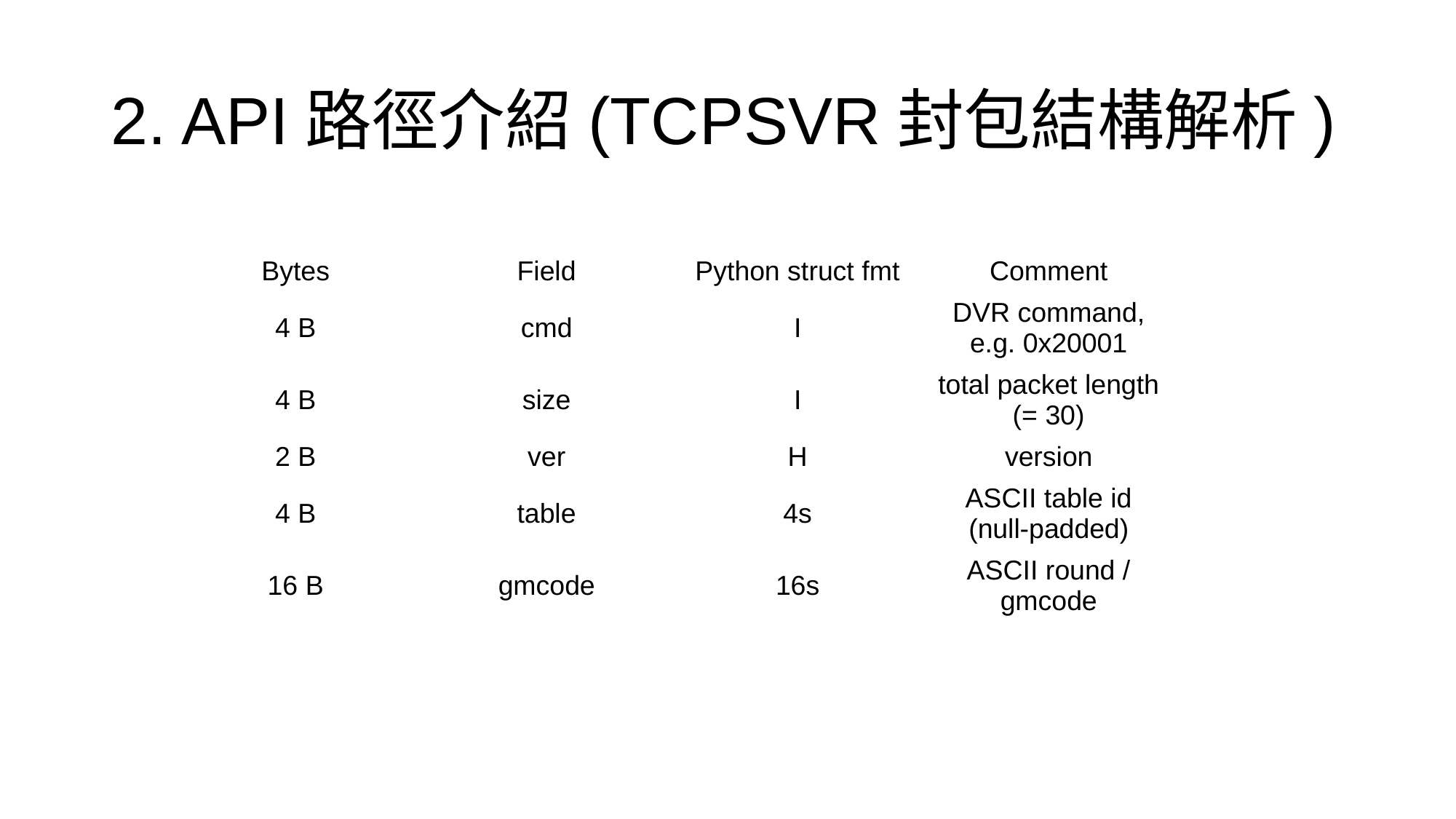

# 2. API路徑介紹(TCPSVR封包結構解析)
| Bytes | Field | Python struct fmt | Comment |
| --- | --- | --- | --- |
| 4 B | cmd | I | DVR command, e.g. 0x20001 |
| 4 B | size | I | total packet length (= 30) |
| 2 B | ver | H | version |
| 4 B | table | 4s | ASCII table id (null-padded) |
| 16 B | gmcode | 16s | ASCII round / gmcode |